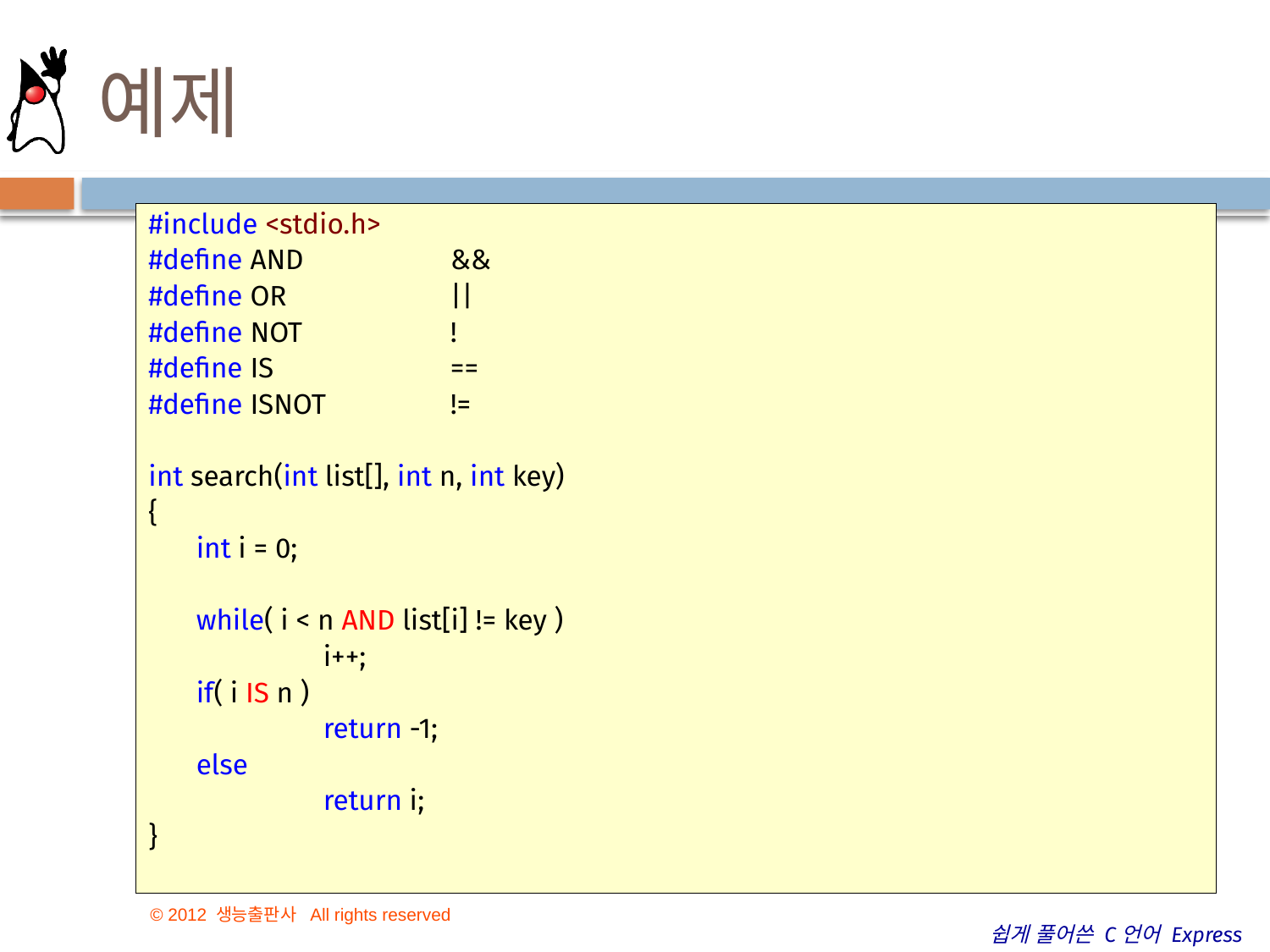

# 예제
#include <stdio.h>
#define AND		&&
#define OR 		||
#define NOT		!
#define IS		==
#define ISNOT	!=

int search(int list[], int n, int key)
{
	int i = 0;

	while( i < n AND list[i] != key )
		i++;
	if( i IS n )
		return -1;
	else
		return i;
}